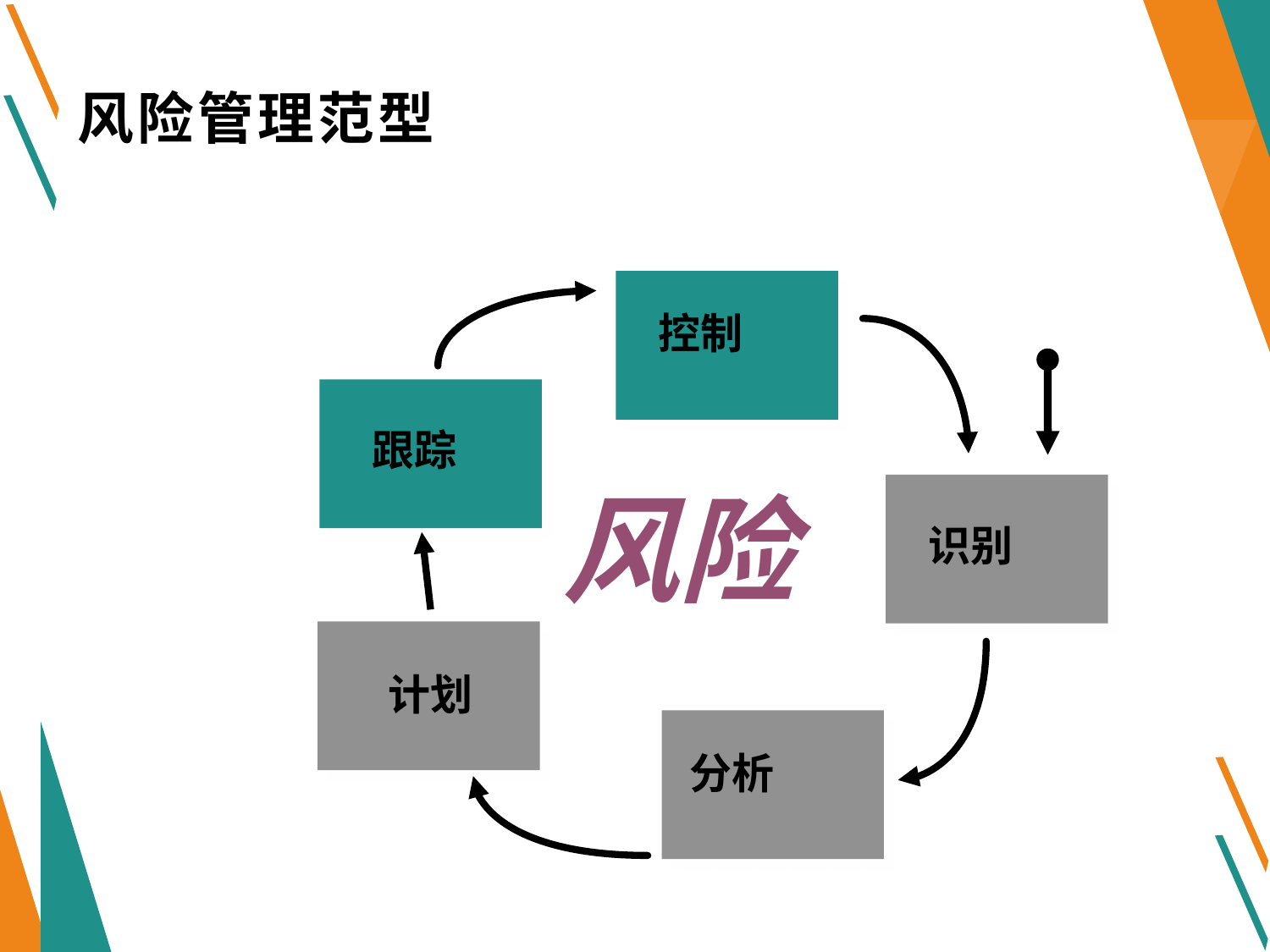

# 风险管理范型

控制

跟踪

风险
识别

计划

分析

5